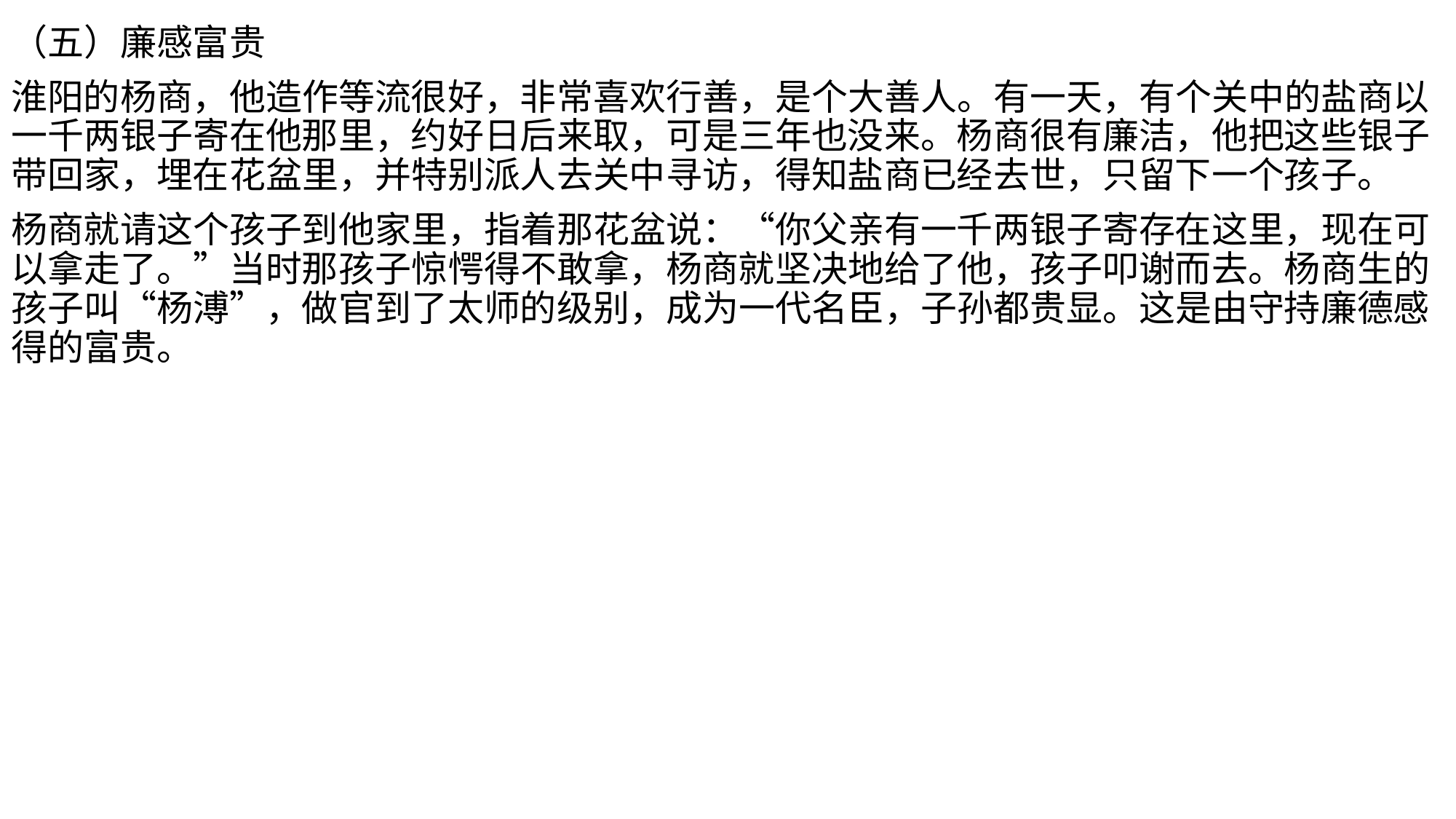

（五）廉感富贵
淮阳的杨商，他造作等流很好，非常喜欢行善，是个大善人。有一天，有个关中的盐商以一千两银子寄在他那里，约好日后来取，可是三年也没来。杨商很有廉洁，他把这些银子带回家，埋在花盆里，并特别派人去关中寻访，得知盐商已经去世，只留下一个孩子。
杨商就请这个孩子到他家里，指着那花盆说：“你父亲有一千两银子寄存在这里，现在可以拿走了。”当时那孩子惊愕得不敢拿，杨商就坚决地给了他，孩子叩谢而去。杨商生的孩子叫“杨溥”，做官到了太师的级别，成为一代名臣，子孙都贵显。这是由守持廉德感得的富贵。